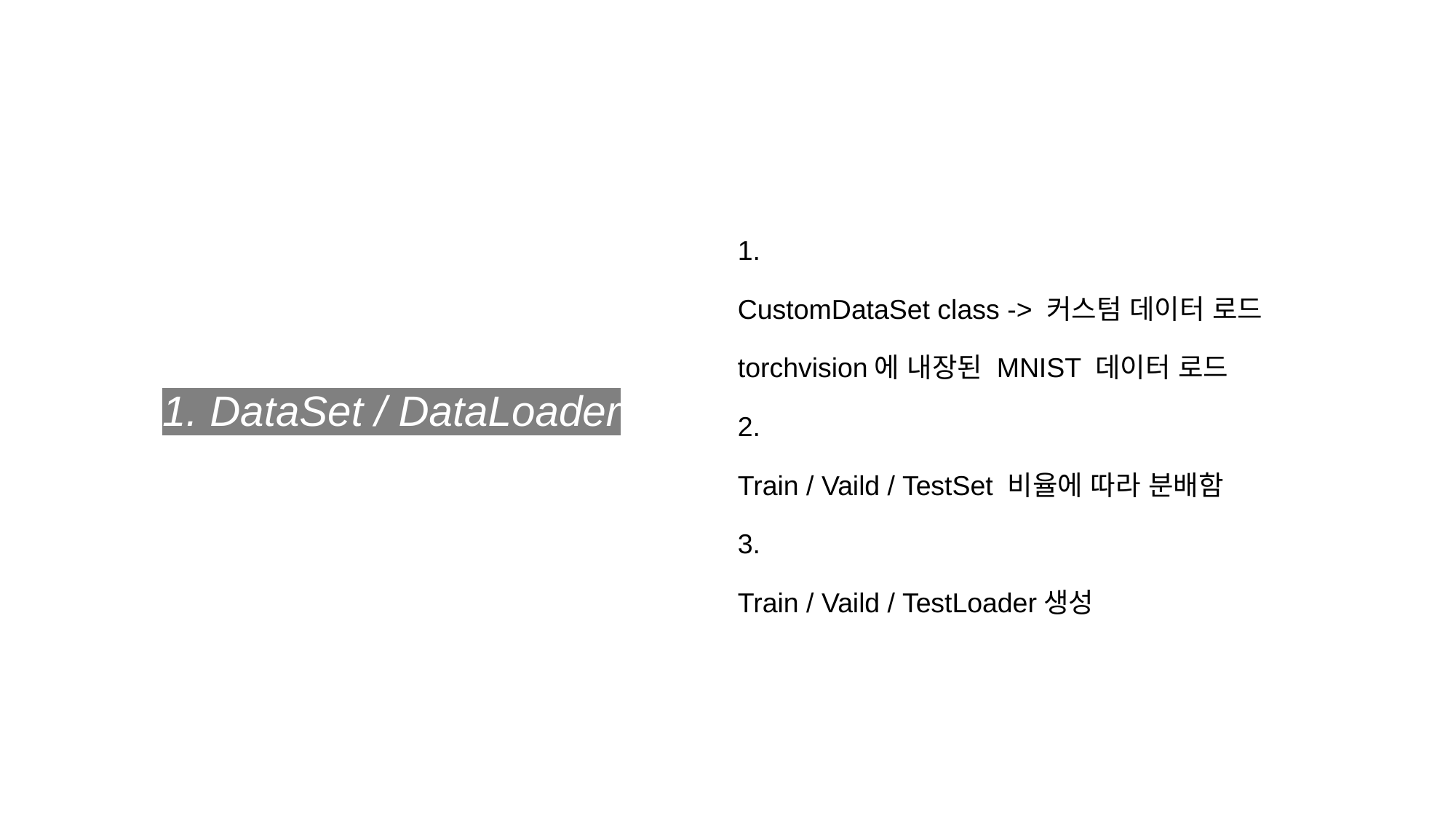

1.
CustomDataSet class -> 커스텀 데이터 로드
torchvision에 내장된 MNIST 데이터 로드
2.
Train / Vaild / TestSet 비율에 따라 분배함
3.
Train / Vaild / TestLoader생성

1. DataSet / DataLoader